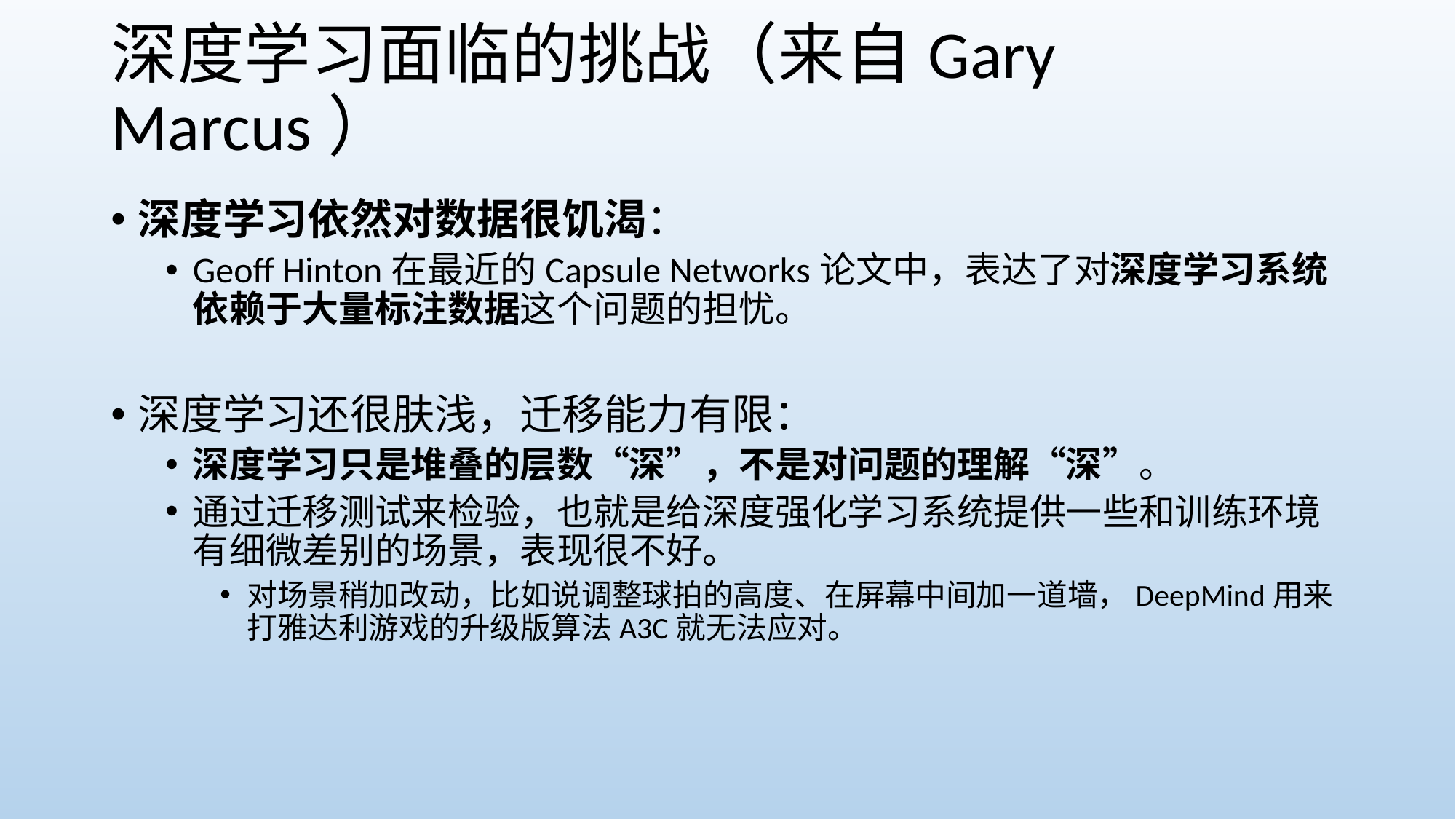

# 深度学习面临的挑战（来自Gary Marcus）
深度学习依然对数据很饥渴：
Geoff Hinton在最近的Capsule Networks论文中，表达了对深度学习系统依赖于大量标注数据这个问题的担忧。

深度学习还很肤浅，迁移能力有限：
深度学习只是堆叠的层数“深”，不是对问题的理解“深”。
通过迁移测试来检验，也就是给深度强化学习系统提供一些和训练环境有细微差别的场景，表现很不好。
对场景稍加改动，比如说调整球拍的高度、在屏幕中间加一道墙，DeepMind用来打雅达利游戏的升级版算法A3C就无法应对。